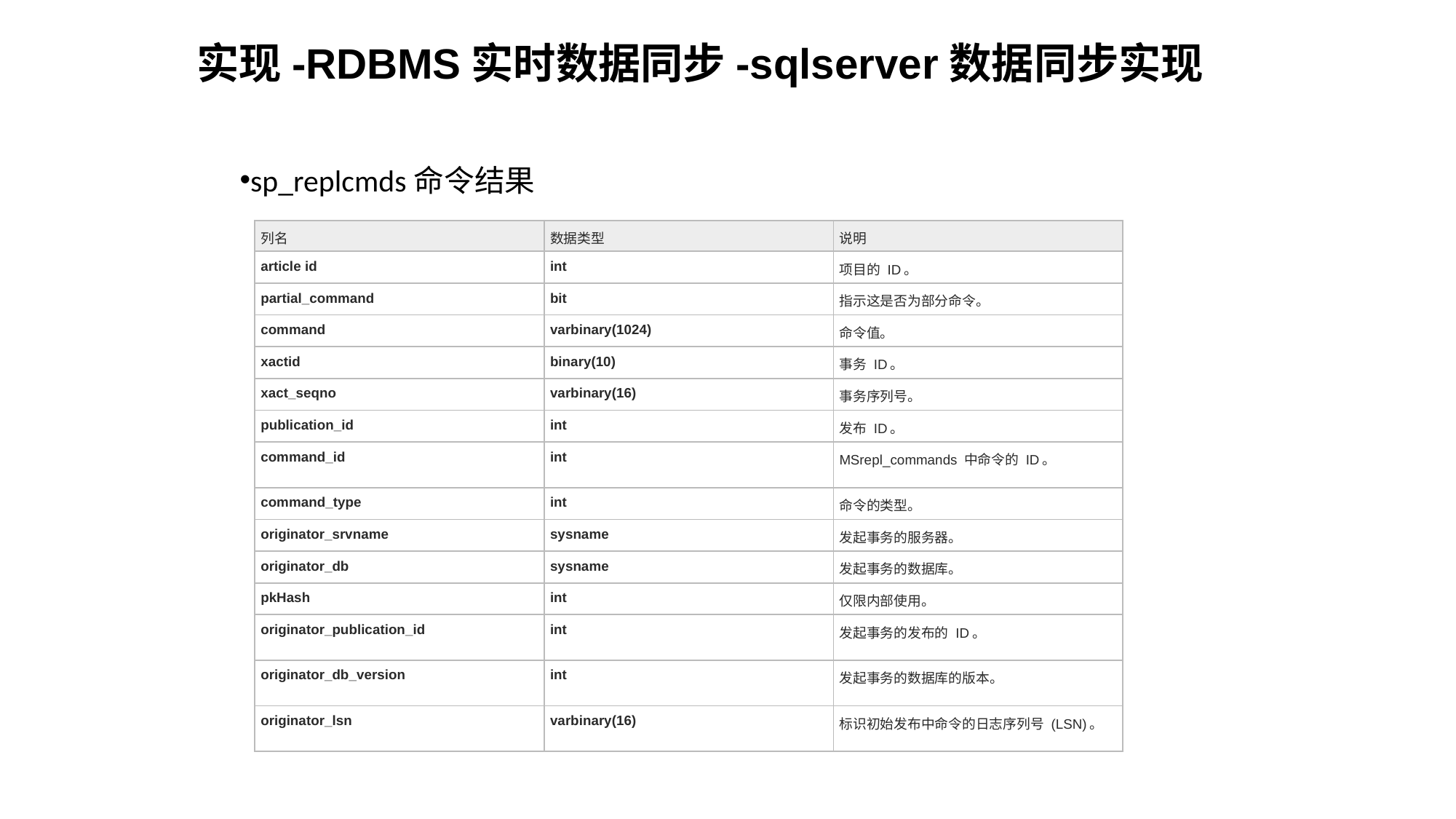

实现-RDBMS实时数据同步-sqlserver数据同步实现
sp_replcmds命令结果

| 列名 | 数据类型 | 说明 |
| --- | --- | --- |
| article id | int | 项目的 ID。 |
| partial\_command | bit | 指示这是否为部分命令。 |
| command | varbinary(1024) | 命令值。 |
| xactid | binary(10) | 事务 ID。 |
| xact\_seqno | varbinary(16) | 事务序列号。 |
| publication\_id | int | 发布 ID。 |
| command\_id | int | MSrepl\_commands 中命令的 ID。 |
| command\_type | int | 命令的类型。 |
| originator\_srvname | sysname | 发起事务的服务器。 |
| originator\_db | sysname | 发起事务的数据库。 |
| pkHash | int | 仅限内部使用。 |
| originator\_publication\_id | int | 发起事务的发布的 ID。 |
| originator\_db\_version | int | 发起事务的数据库的版本。 |
| originator\_lsn | varbinary(16) | 标识初始发布中命令的日志序列号 (LSN)。 |